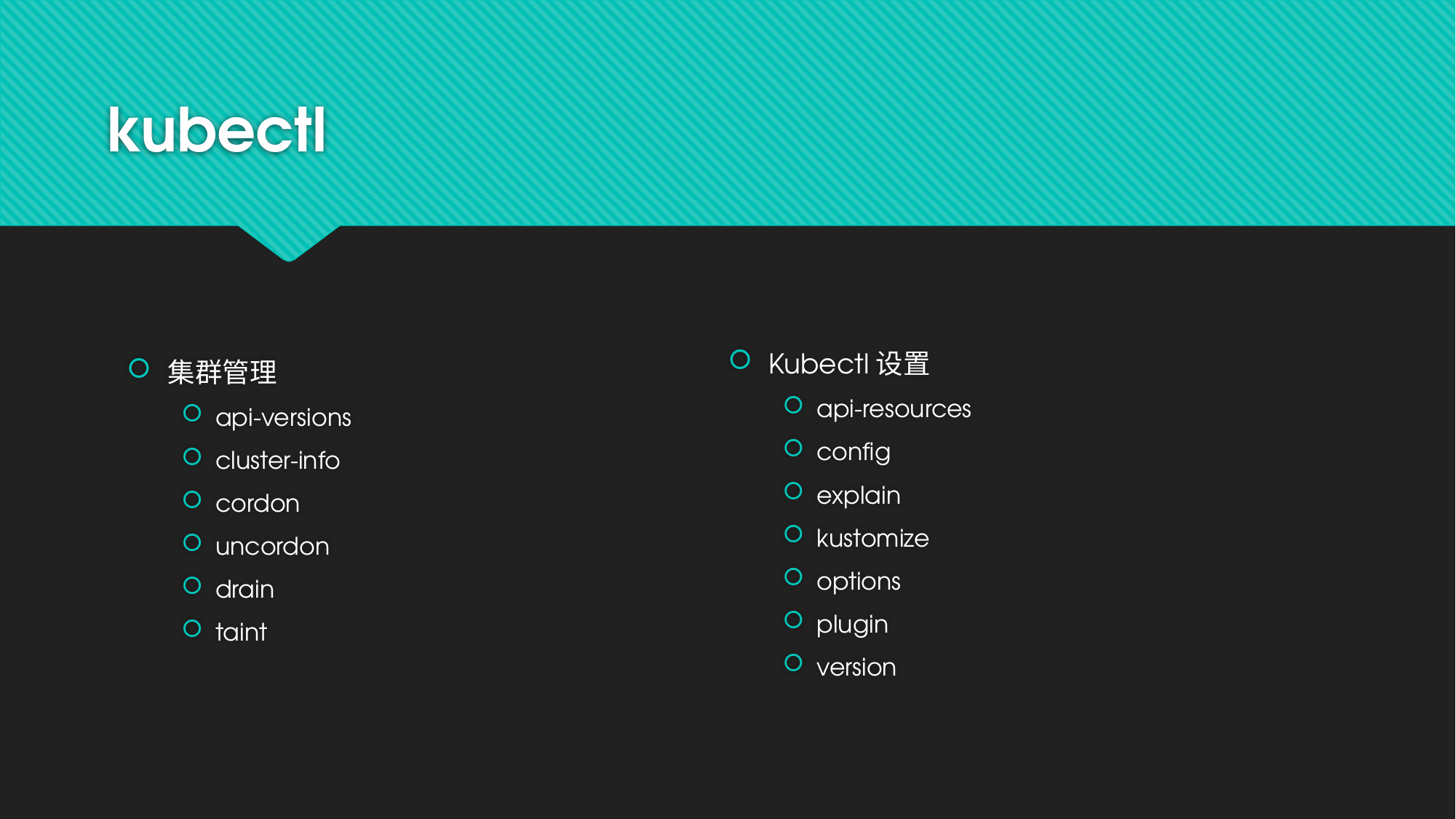

# kubectl
集群管理
api-versions
cluster-info
cordon
uncordon
drain
taint
Kubectl设置
api-resources
config
explain
kustomize
options
plugin
version